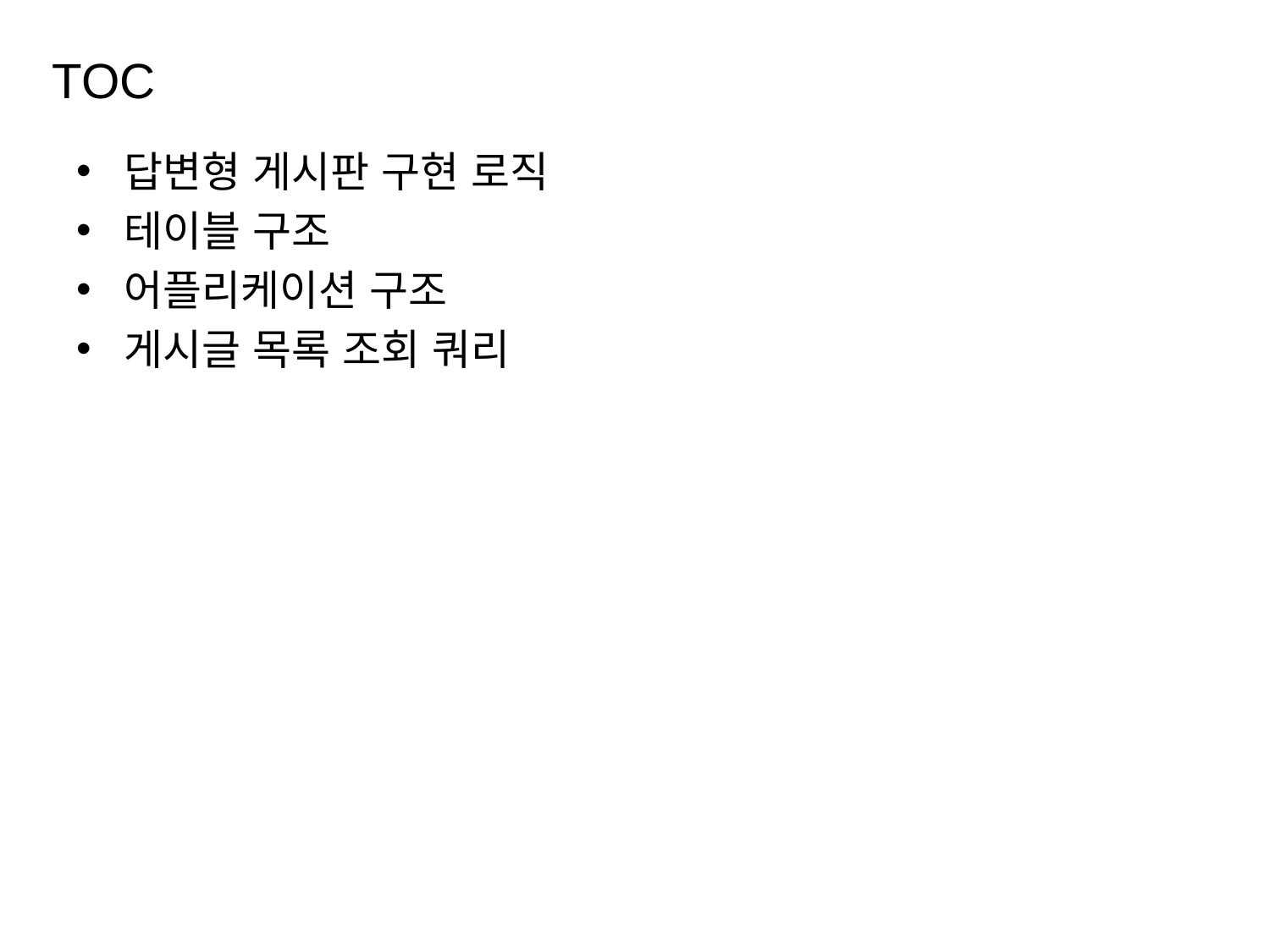

# TOC
답변형 게시판 구현 로직
테이블 구조
어플리케이션 구조
게시글 목록 조회 쿼리